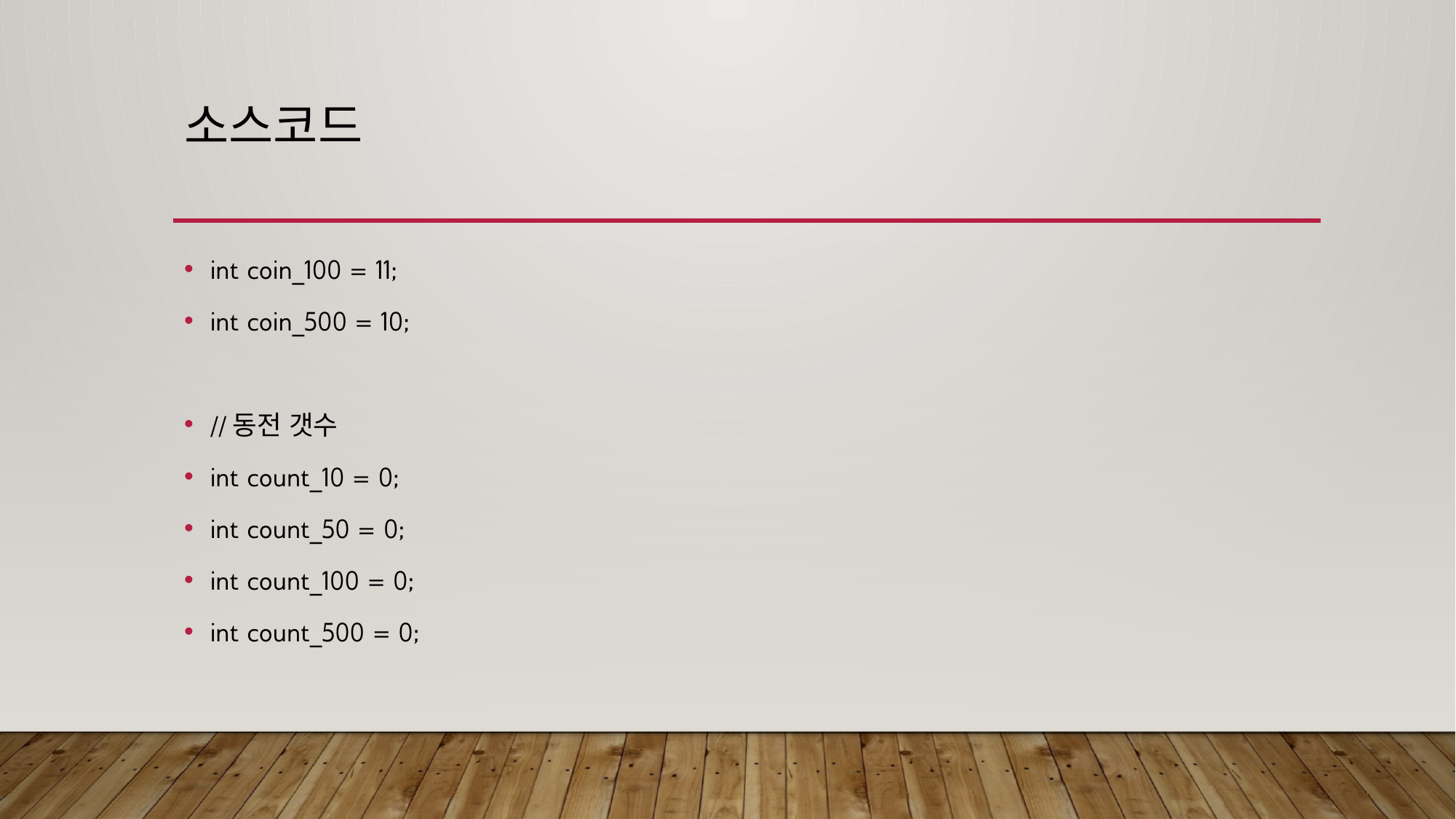

# 소스코드
int coin_100 = 11;
int coin_500 = 10;

//동전 갯수
int count_10 = 0;
int count_50 = 0;
int count_100 = 0;
int count_500 = 0;